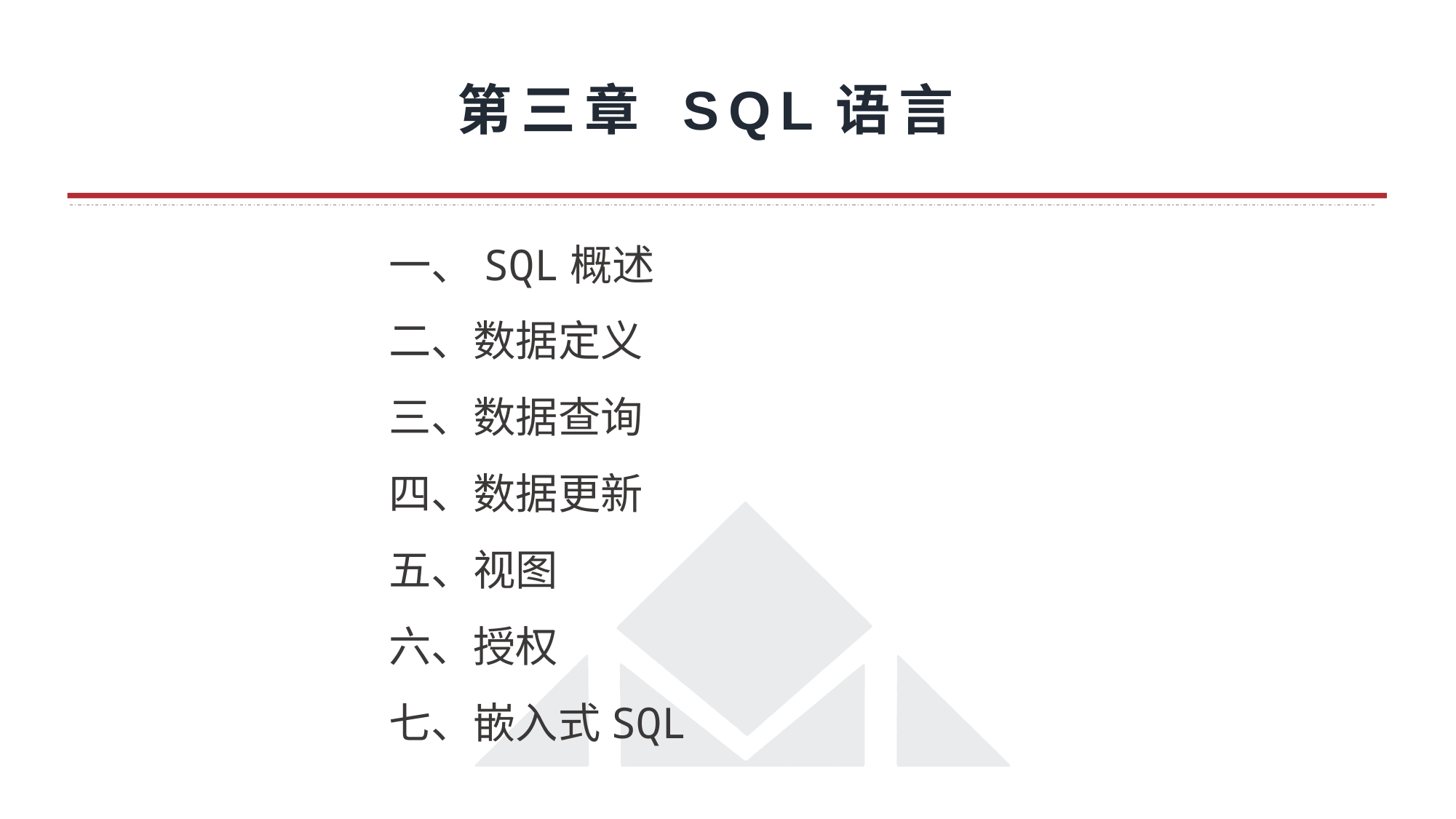

第三章 SQL语言

一、SQL概述
二、数据定义
三、数据查询
四、数据更新
五、视图
六、授权
七、嵌入式SQL